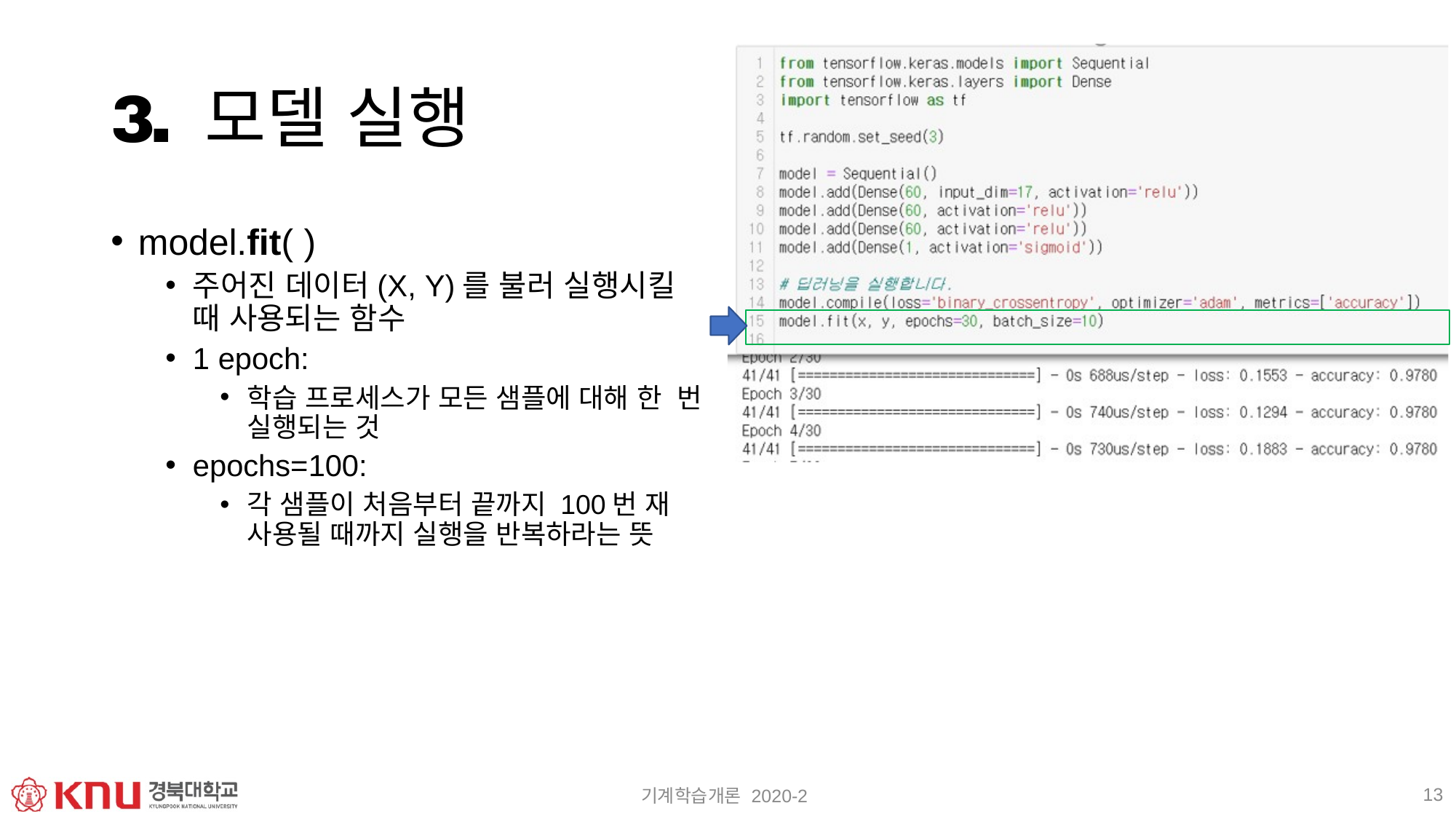

# 3. 모델 실행
model.fit( )
주어진 데이터(X, Y)를 불러 실행시킬  때 사용되는 함수
1 epoch:
학습 프로세스가 모든 샘플에 대해 한  번 실행되는 것
epochs=100:
각 샘플이 처음부터 끝까지 100번 재  사용될 때까지 실행을 반복하라는 뜻
13
기계학습개론 2020-2